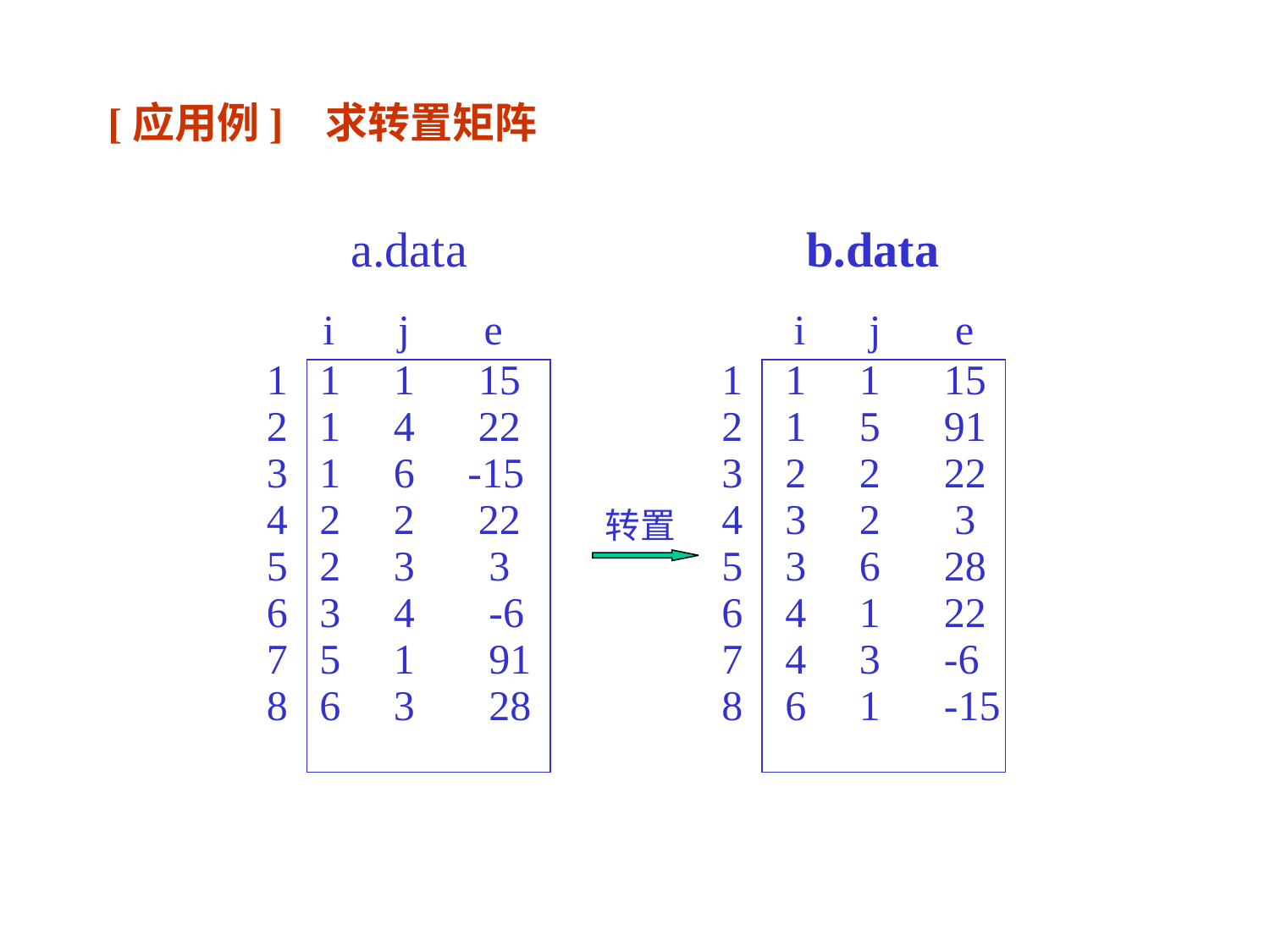

[应用例]   求转置矩阵
a.data
b.data
       i      j       e
1   1     1      15
2   1     4      22
3   1     6     -15
4   2     2      22
5   2     3       3
6   3     4       -6
7   5     1       91
8   6     3       28
         i      j       e
1    1     1      15
2    1     5      91
3    2     2      22
4    3     2       3
5    3     6      28
6    4     1      22
7    4     3      -6
8    6     1      -15

转置